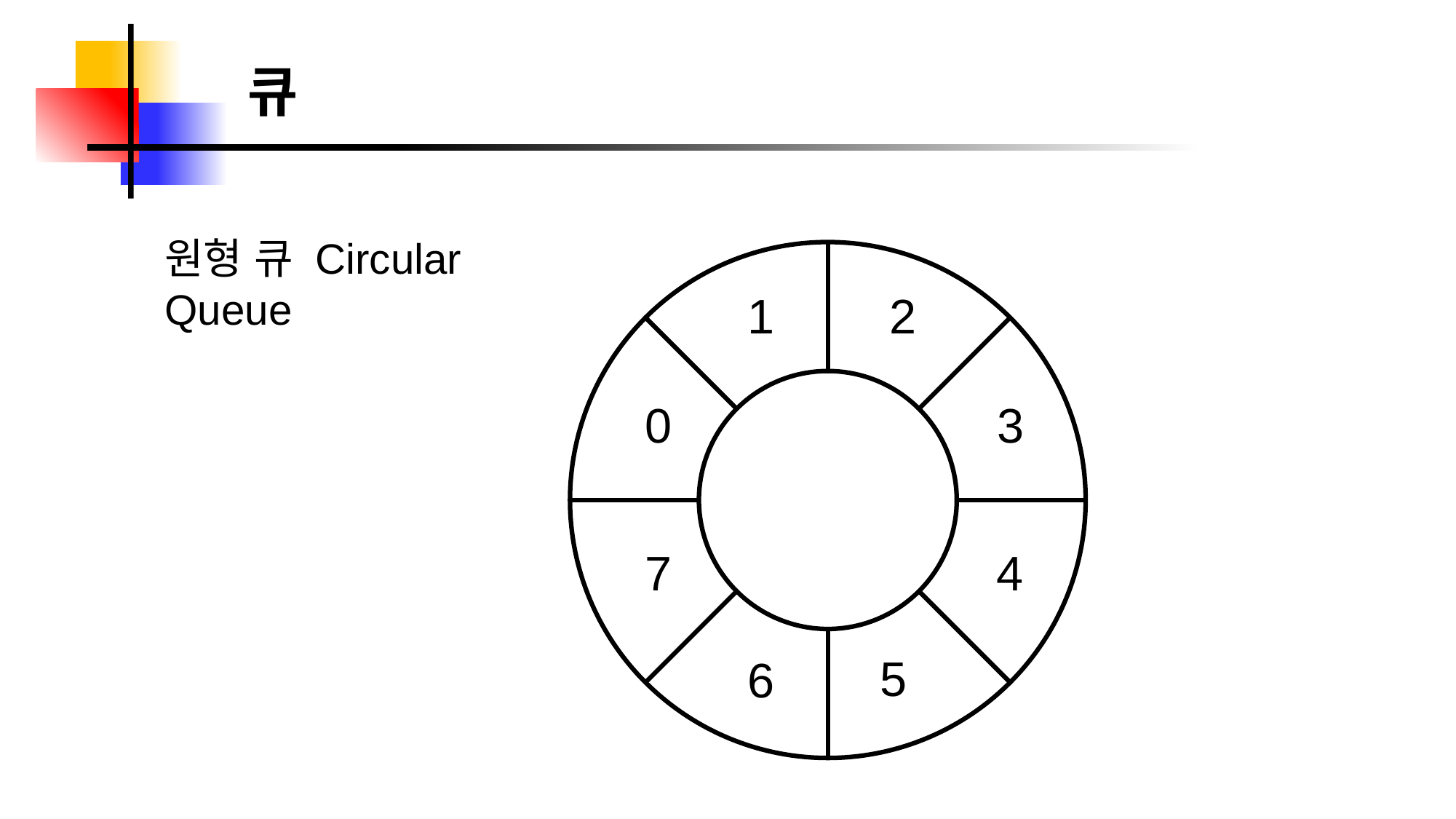

큐
원형 큐 Circular Queue

1
2

0
3
7
4
5
6